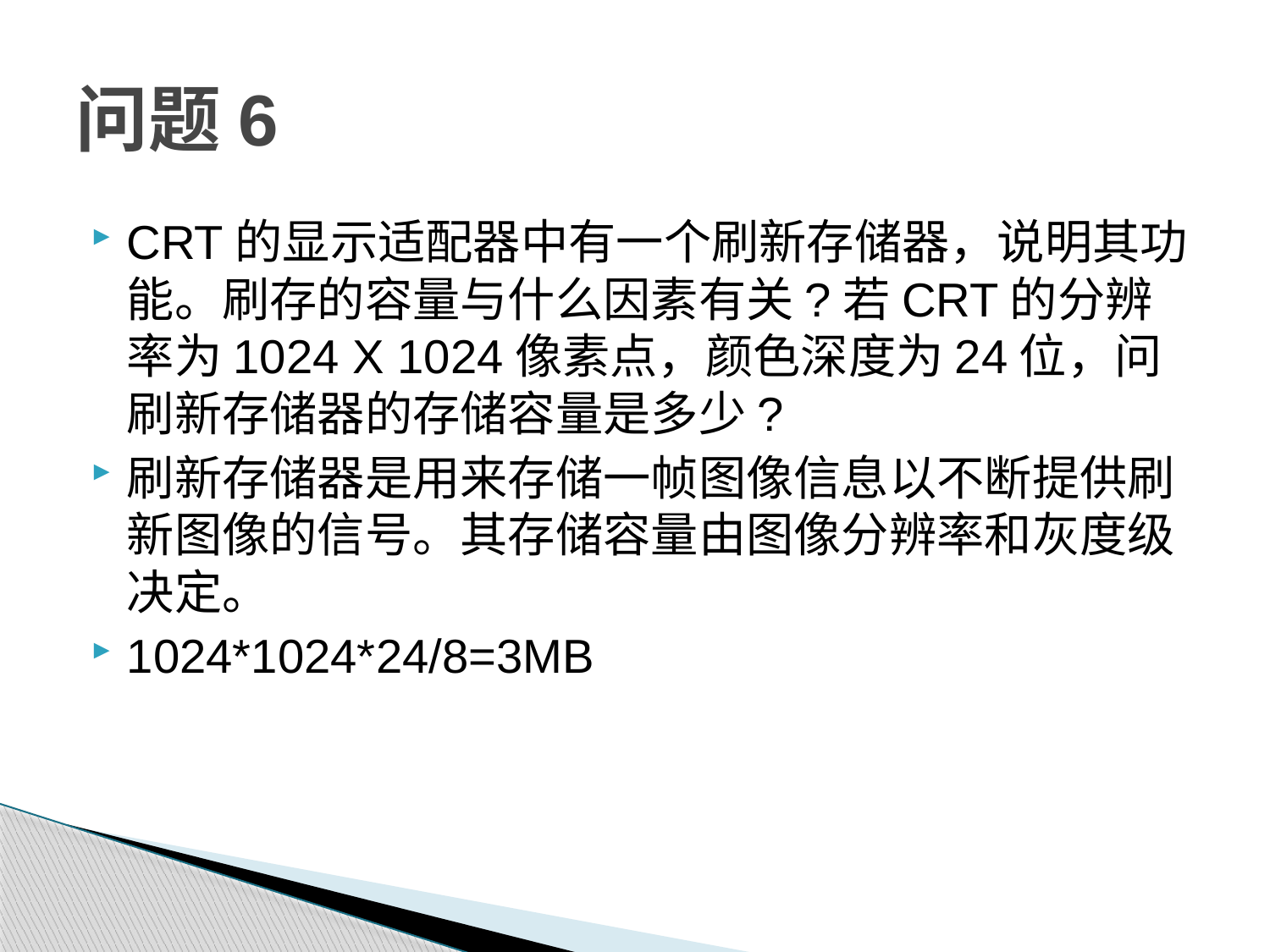

# 问题6
CRT的显示适配器中有一个刷新存储器，说明其功能。刷存的容量与什么因素有关?若CRT的分辨率为1024 X 1024像素点，颜色深度为24位，问刷新存储器的存储容量是多少?
刷新存储器是用来存储一帧图像信息以不断提供刷新图像的信号。其存储容量由图像分辨率和灰度级决定。
1024*1024*24/8=3MB